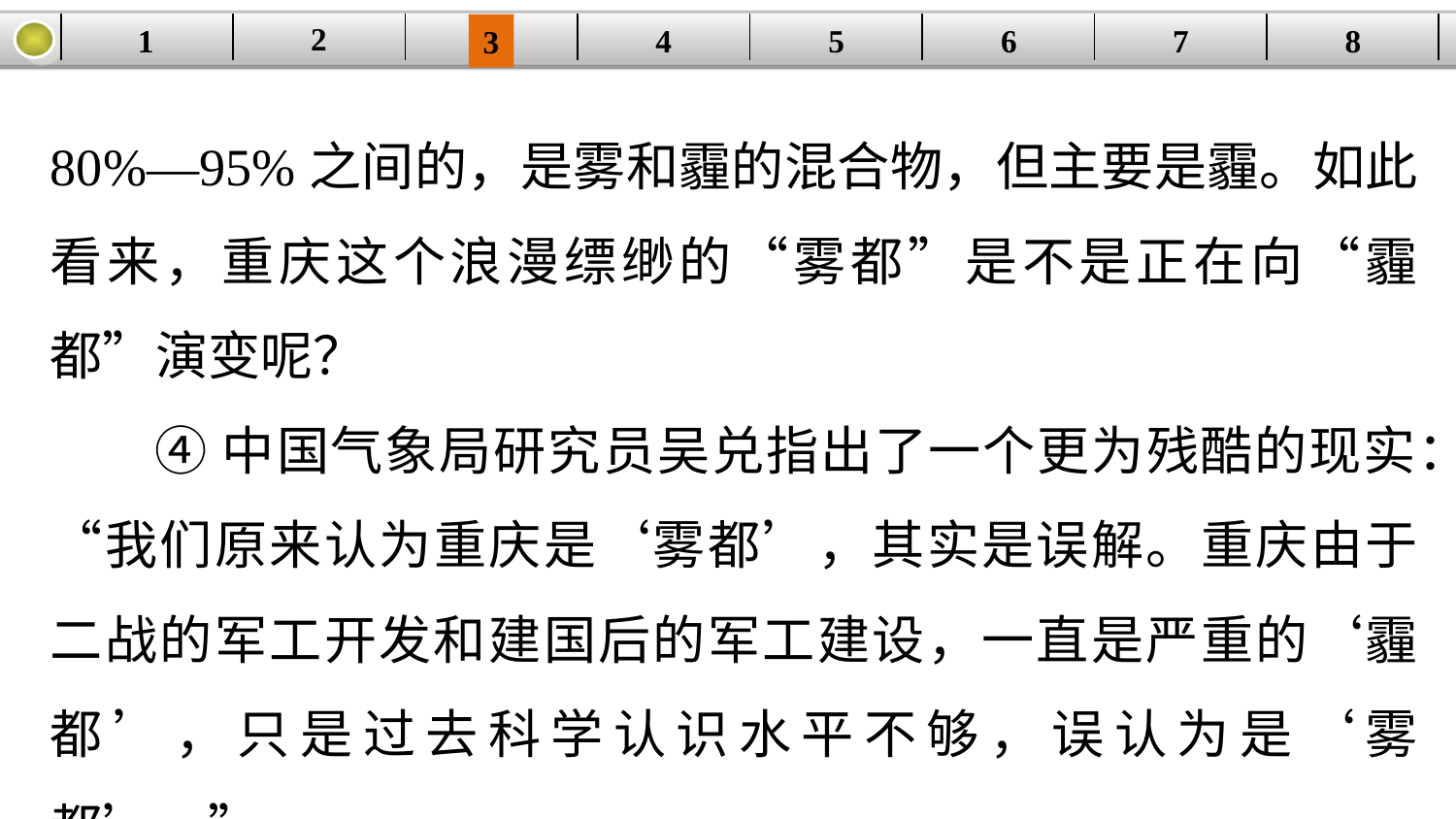

2
1
8
7
6
|  |  |  |  |  |  |  |  |
| --- | --- | --- | --- | --- | --- | --- | --- |
5
4
3

80%—95%之间的，是雾和霾的混合物，但主要是霾。如此看来，重庆这个浪漫缥缈的“雾都”是不是正在向“霾都”演变呢？
④中国气象局研究员吴兑指出了一个更为残酷的现实：“我们原来认为重庆是‘雾都’，其实是误解。重庆由于二战的军工开发和建国后的军工建设，一直是严重的‘霾都’，只是过去科学认识水平不够，误认为是‘雾都’。”